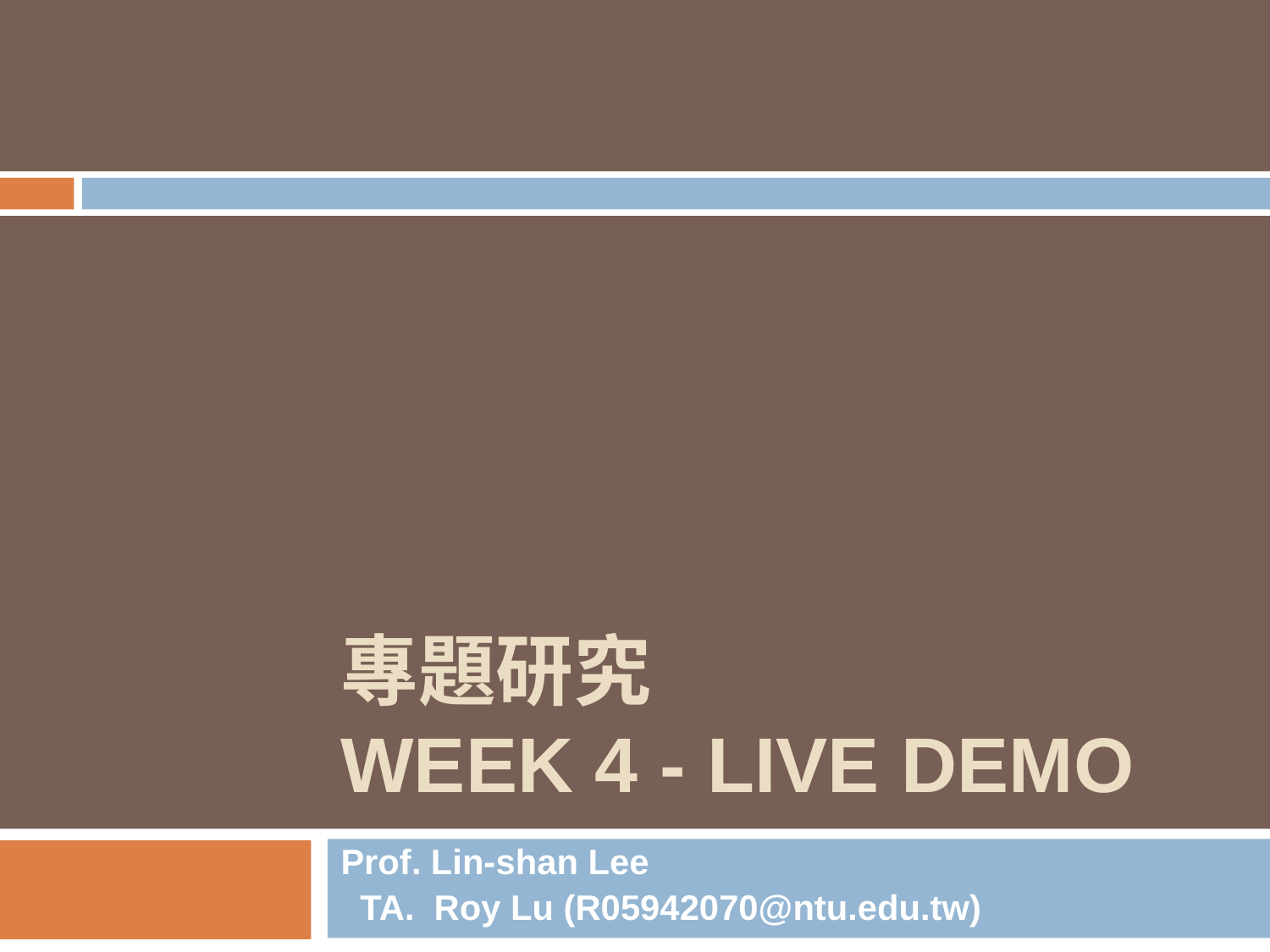

# 專題研究 WEEK 4 - LIVE DEMO
Prof. Lin-shan Lee
  TA.  Roy Lu (R05942070@ntu.edu.tw)